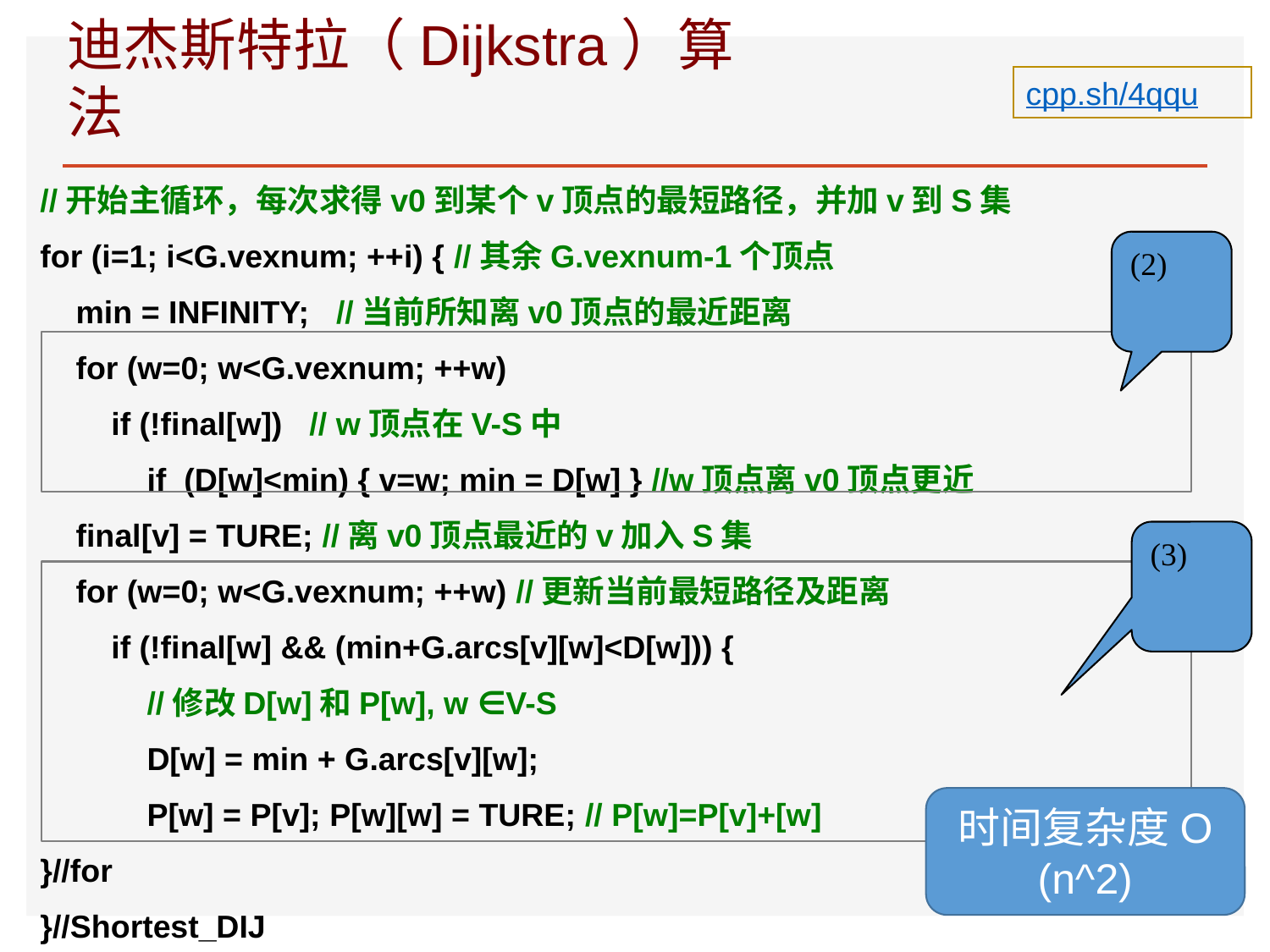

# 迪杰斯特拉（Dijkstra）算法
cpp.sh/4qqu
//开始主循环，每次求得v0到某个v顶点的最短路径，并加v到S集
for (i=1; i<G.vexnum; ++i) { //其余G.vexnum-1个顶点
    min = INFINITY;   //当前所知离v0顶点的最近距离
    for (w=0; w<G.vexnum; ++w)
        if (!final[w])   // w顶点在V-S中
            if  (D[w]<min) { v=w; min = D[w] } //w顶点离v0顶点更近
    final[v] = TURE; //离v0顶点最近的v加入S集
    for (w=0; w<G.vexnum; ++w) //更新当前最短路径及距离
        if (!final[w] && (min+G.arcs[v][w]<D[w])) {
            //修改D[w]和P[w], w ∈V-S
            D[w] = min + G.arcs[v][w];
            P[w] = P[v]; P[w][w] = TURE; // P[w]=P[v]+[w]
}//for
}//Shortest_DIJ
(2)

(3)

时间复杂度O (n^2)